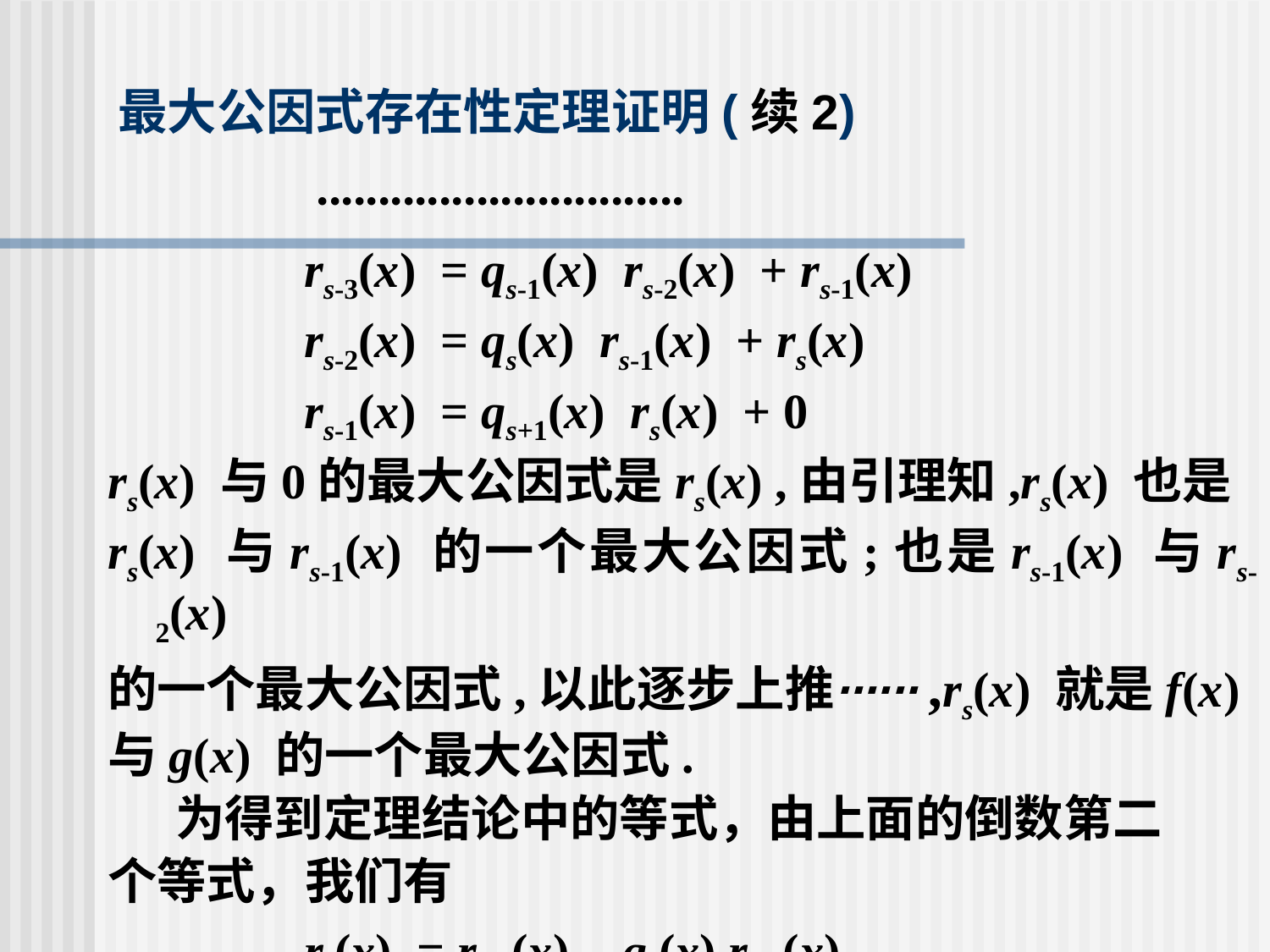

# 最大公因式存在性定理证明(续2)
                 ∙∙∙∙∙∙∙∙∙∙∙∙∙∙∙∙∙∙∙∙∙∙∙∙∙∙∙∙∙∙
                rs-3(x)  = qs-1(x)  rs-2(x)  + rs-1(x)
                rs-2(x)  = qs(x)  rs-1(x)  + rs(x)
                rs-1(x)  = qs+1(x)  rs(x)  + 0
rs(x) 与0的最大公因式是rs(x) ,由引理知,rs(x) 也是
rs(x) 与rs-1(x) 的一个最大公因式;也是rs-1(x) 与rs-2(x)
的一个最大公因式,以此逐步上推∙∙∙∙∙∙,rs(x) 就是f(x)
与g(x) 的一个最大公因式.
     为得到定理结论中的等式，由上面的倒数第二
个等式，我们有
                rs(x)  = rs-2(x)  - qs(x) rs-1(x)